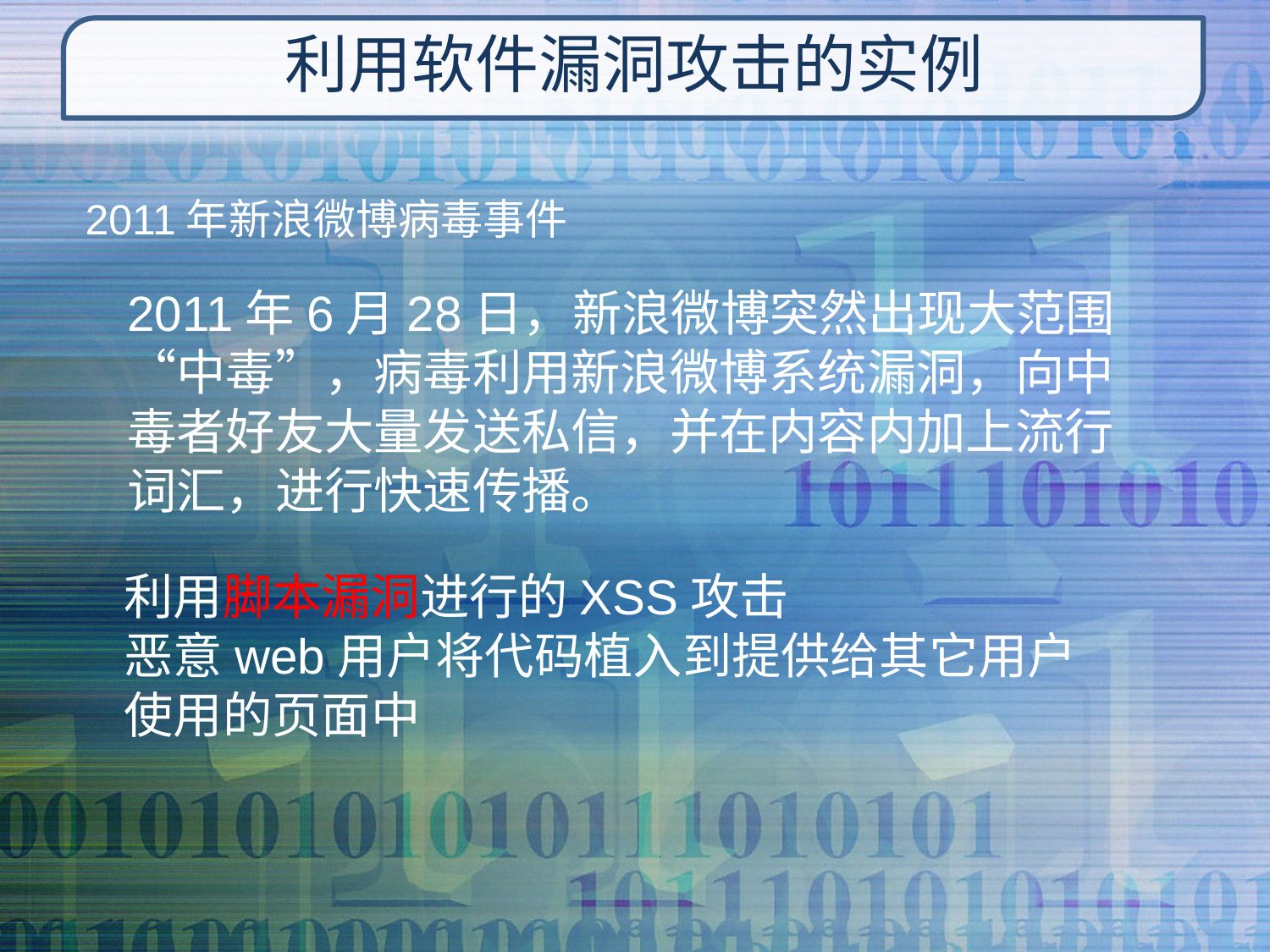

# 利用软件漏洞攻击的实例

2011年新浪微博病毒事件
2011年6月28日，新浪微博突然出现大范围“中毒”，病毒利用新浪微博系统漏洞，向中毒者好友大量发送私信，并在内容内加上流行词汇，进行快速传播。
利用脚本漏洞进行的XSS攻击
恶意web用户将代码植入到提供给其它用户使用的页面中